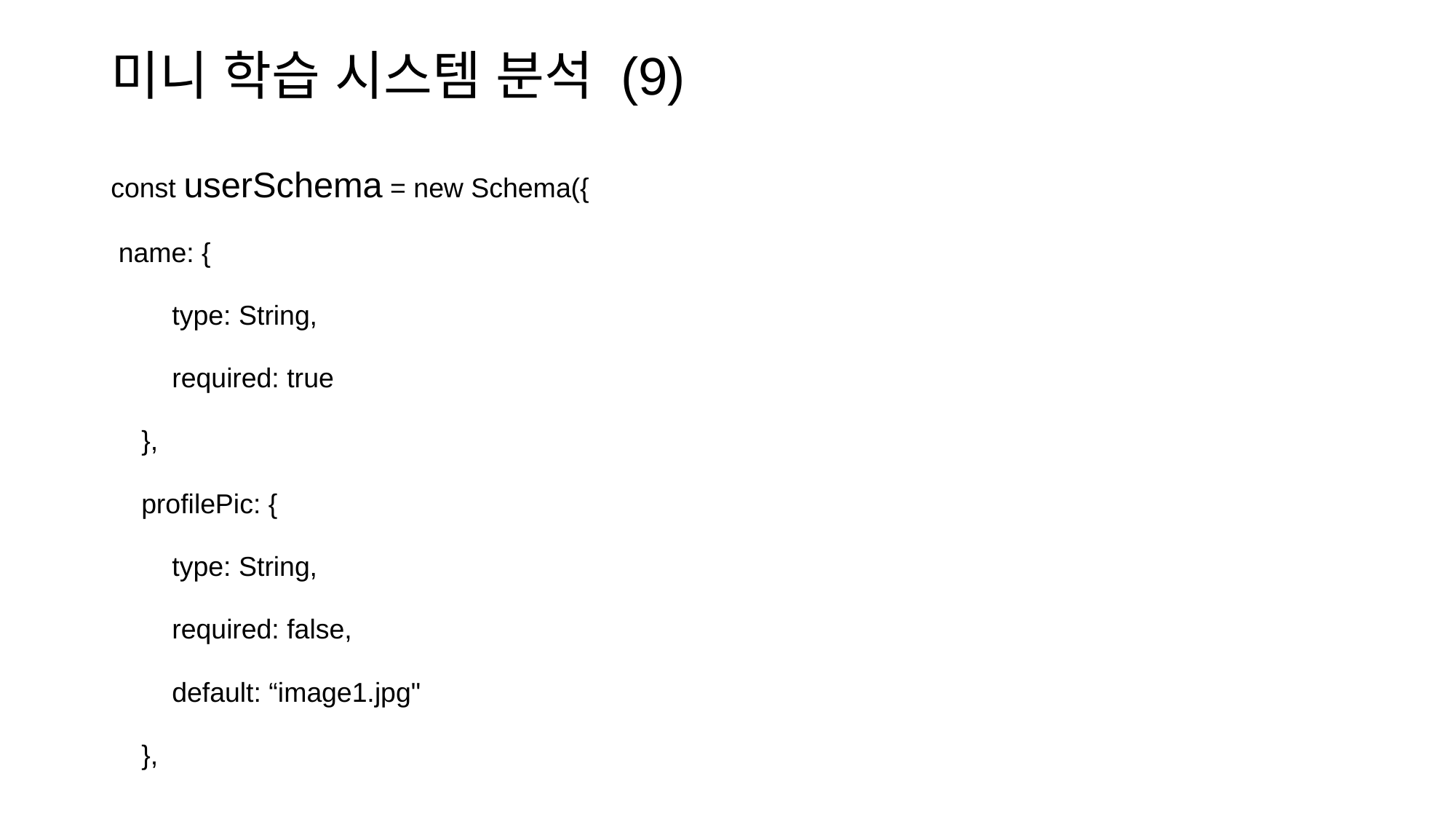

# 미니 학습 시스템 분석 (9)
const userSchema = new Schema({
 name: {
        type: String,
        required: true
    },
    profilePic: {
        type: String,
        required: false,
        default: “image1.jpg"
    },